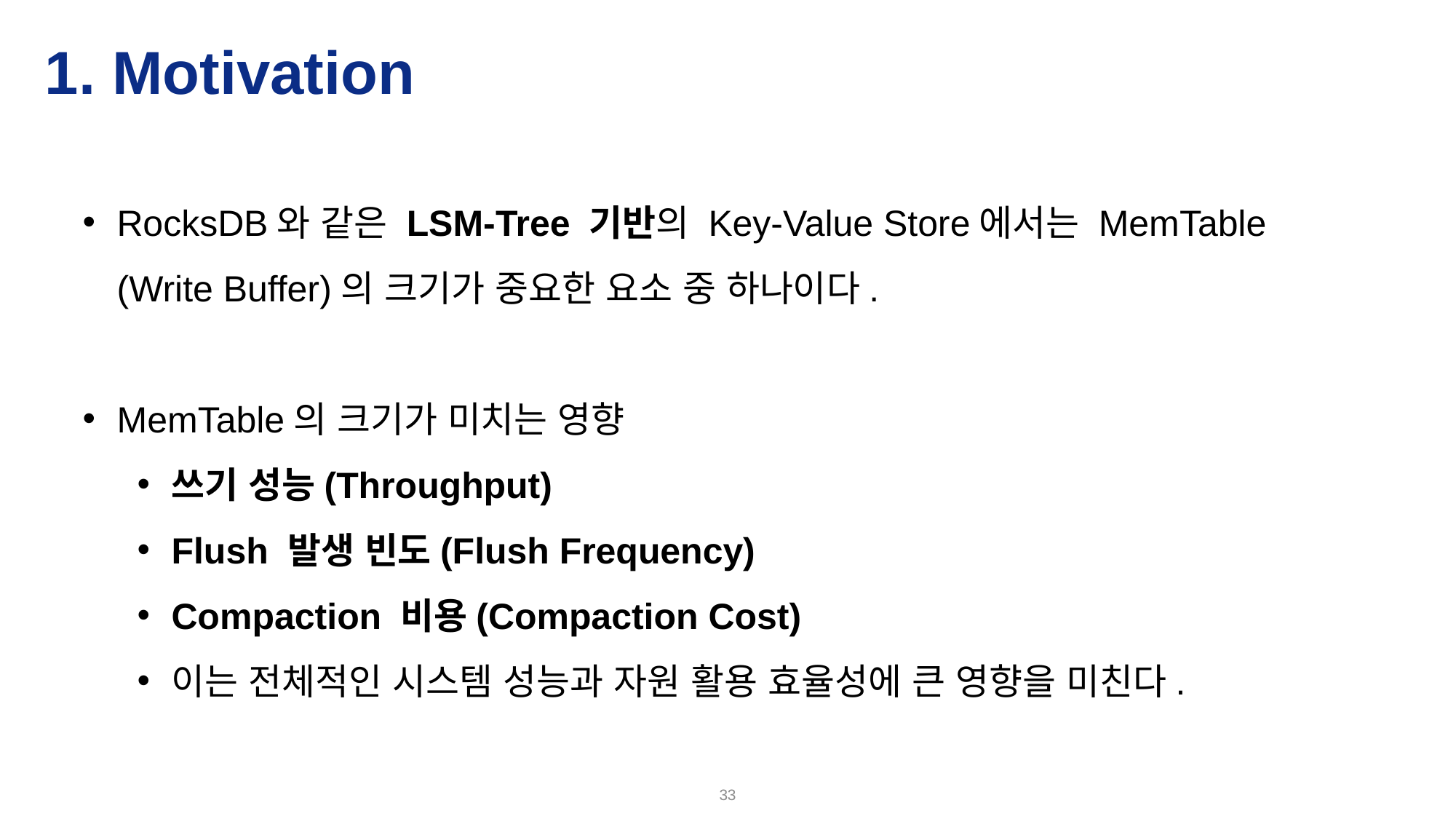

# 1. Motivation
RocksDB와 같은 LSM-Tree 기반의 Key-Value Store에서는 MemTable (Write Buffer)의 크기가 중요한 요소 중 하나이다.

MemTable의 크기가 미치는 영향
쓰기 성능(Throughput)
Flush 발생 빈도(Flush Frequency)
Compaction 비용(Compaction Cost)
이는 전체적인 시스템 성능과 자원 활용 효율성에 큰 영향을 미친다.
33